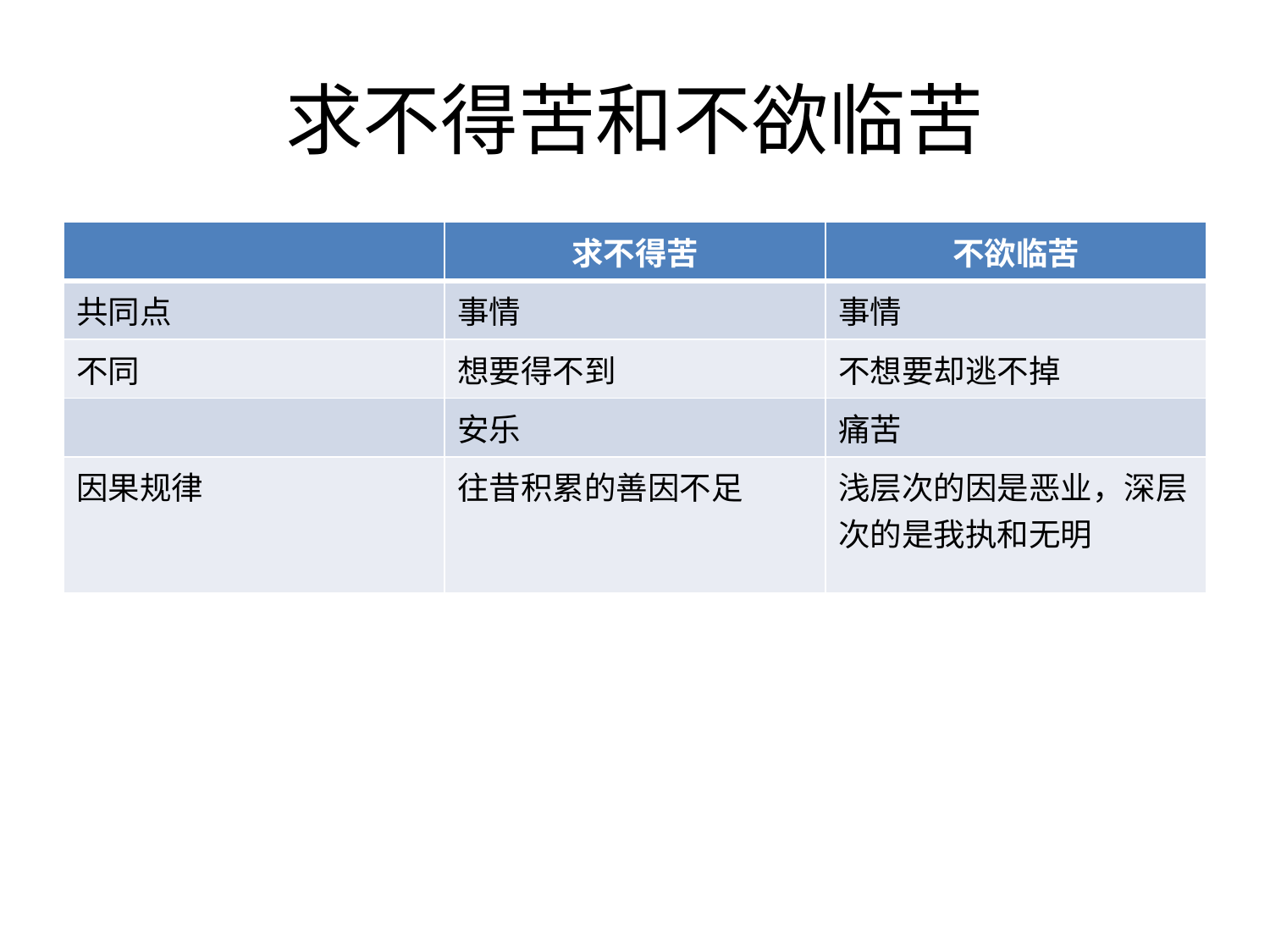

# 求不得苦和不欲临苦
|  | 求不得苦 | 不欲临苦 |
| --- | --- | --- |
| 共同点 | 事情 | 事情 |
| 不同 | 想要得不到 | 不想要却逃不掉 |
|  | 安乐 | 痛苦 |
| 因果规律 | 往昔积累的善因不足 | 浅层次的因是恶业，深层次的是我执和无明 |